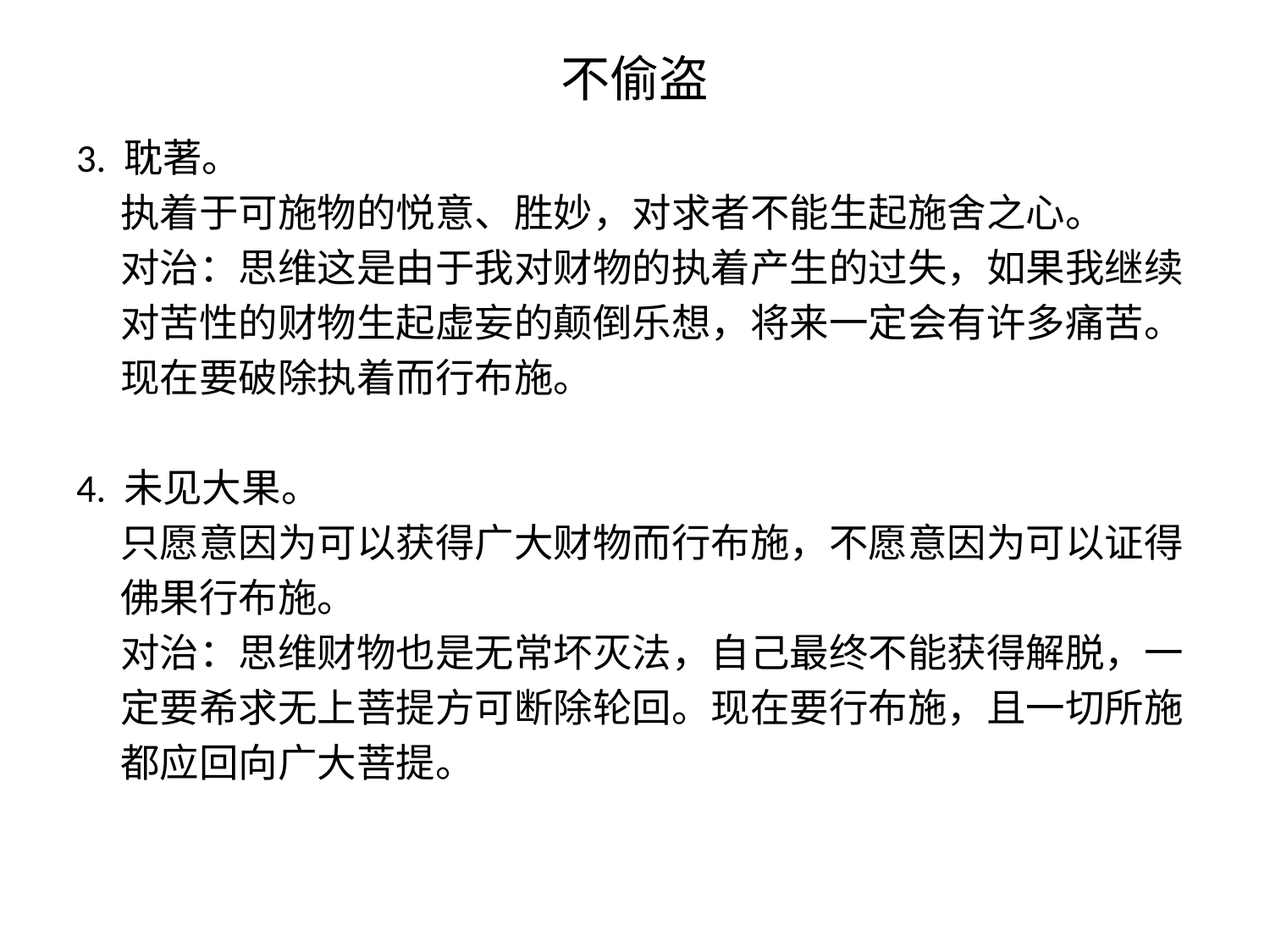

# 不偷盗
3. 耽著。
    执着于可施物的悦意、胜妙，对求者不能生起施舍之心。
    对治：思维这是由于我对财物的执着产生的过失，如果我继续
    对苦性的财物生起虚妄的颠倒乐想，将来一定会有许多痛苦。
    现在要破除执着而行布施。

4. 未见大果。
    只愿意因为可以获得广大财物而行布施，不愿意因为可以证得
    佛果行布施。
    对治：思维财物也是无常坏灭法，自己最终不能获得解脱，一
    定要希求无上菩提方可断除轮回。现在要行布施，且一切所施
    都应回向广大菩提。